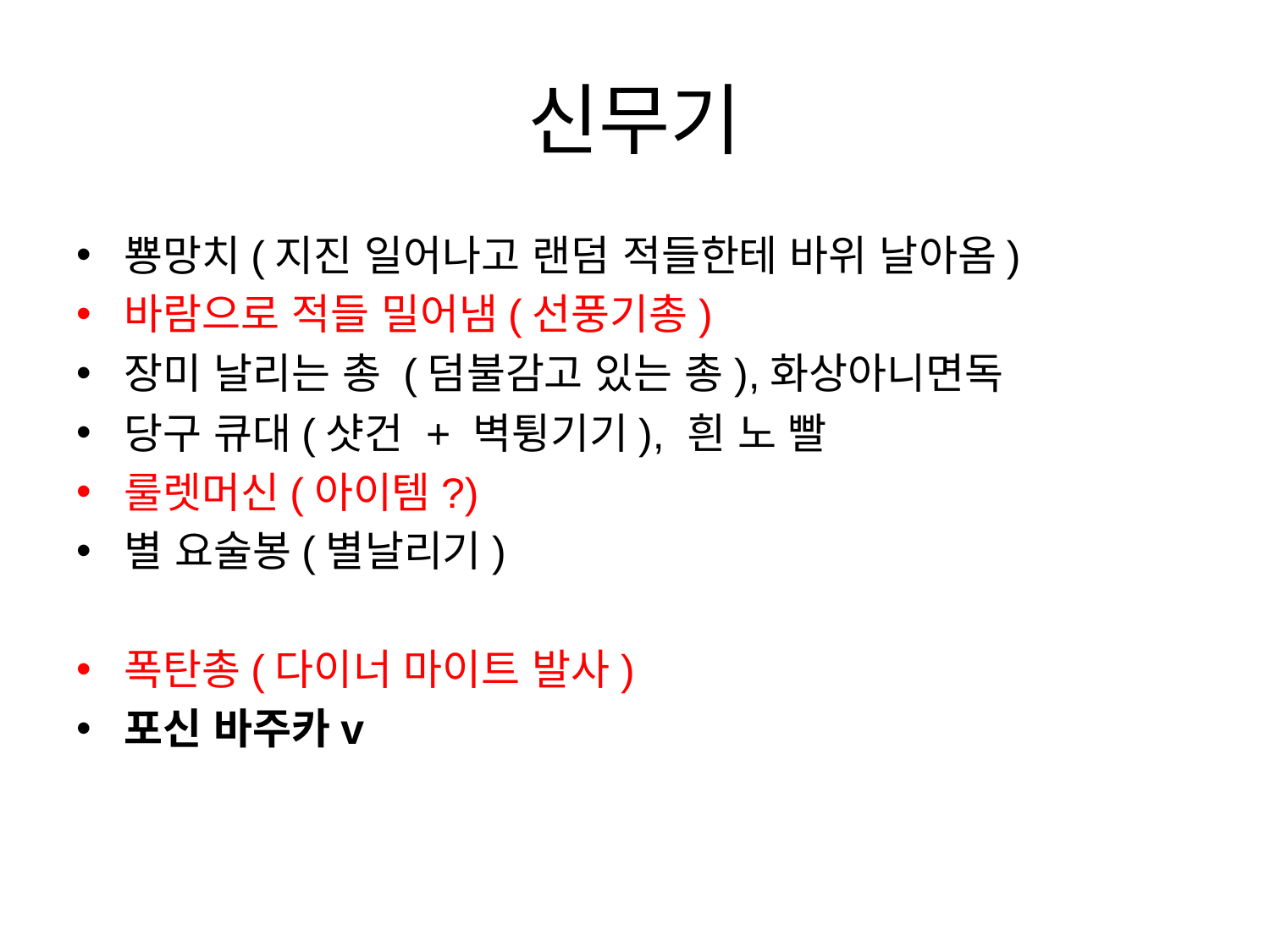

# 신무기
뿅망치(지진 일어나고 랜덤 적들한테 바위 날아옴)
바람으로 적들 밀어냄(선풍기총)
장미 날리는 총 (덤불감고 있는 총),화상아니면독
당구 큐대(샷건 + 벽튕기기), 흰 노 빨
룰렛머신(아이템?)
별 요술봉(별날리기)

폭탄총(다이너 마이트 발사)
포신 바주카v